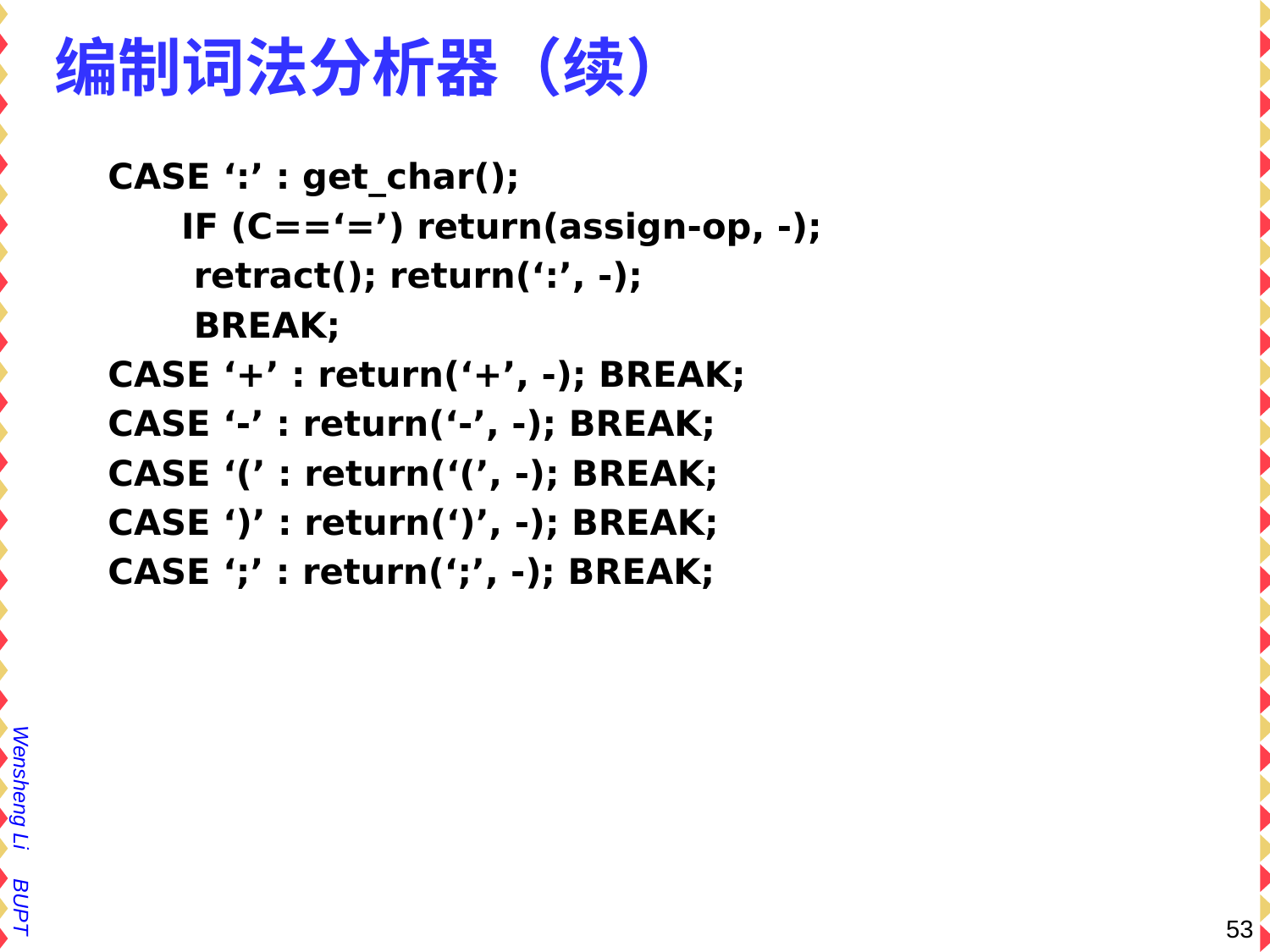

编制词法分析器（续）
CASE ‘:’ : get_char();
      IF (C==‘=’) return(assign-op, -);
       retract(); return(‘:’, -);
       BREAK;
CASE ‘+’ : return(‘+’, -); BREAK;
CASE ‘-’ : return(‘-’, -); BREAK;
CASE ‘(’ : return(‘(’, -); BREAK;
CASE ‘)’ : return(‘)’, -); BREAK;
CASE ‘;’ : return(‘;’, -); BREAK;
53